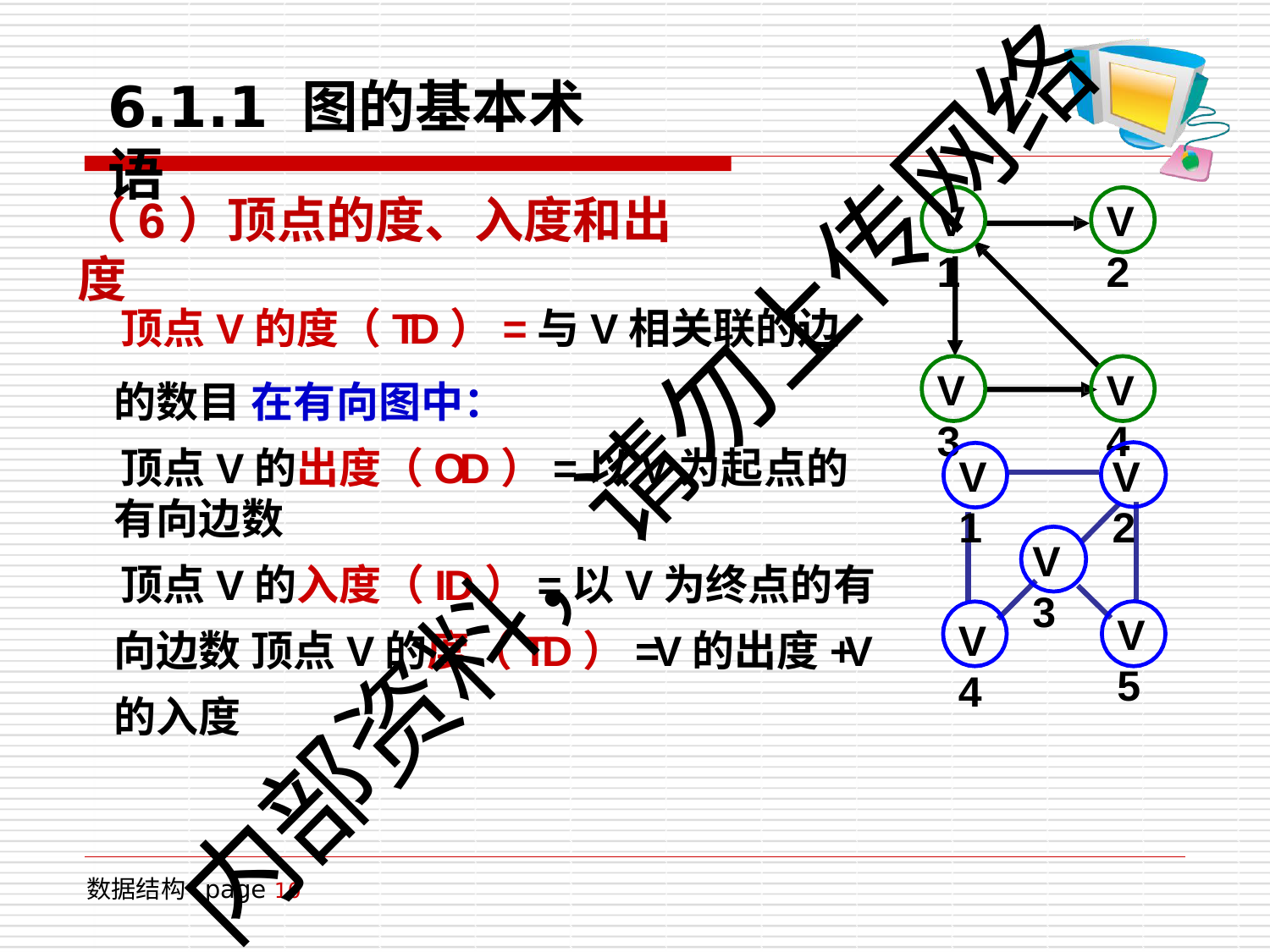

# 6.1.1 图的基本术语

（6）顶点的度、入度和出度

V1
V2

顶点V的度（TD）=与V相关联的边的数目 在有向图中：
顶点V的出度（OD）=以V为起点的有向边数
顶点V的入度（ID）=以V为终点的有向边数 顶点V的度（TD）=V的出度+V的入度

V3
V4

内部资料，请勿上传网络

V1
V2

V3

V5
V4

数据结构 page 10